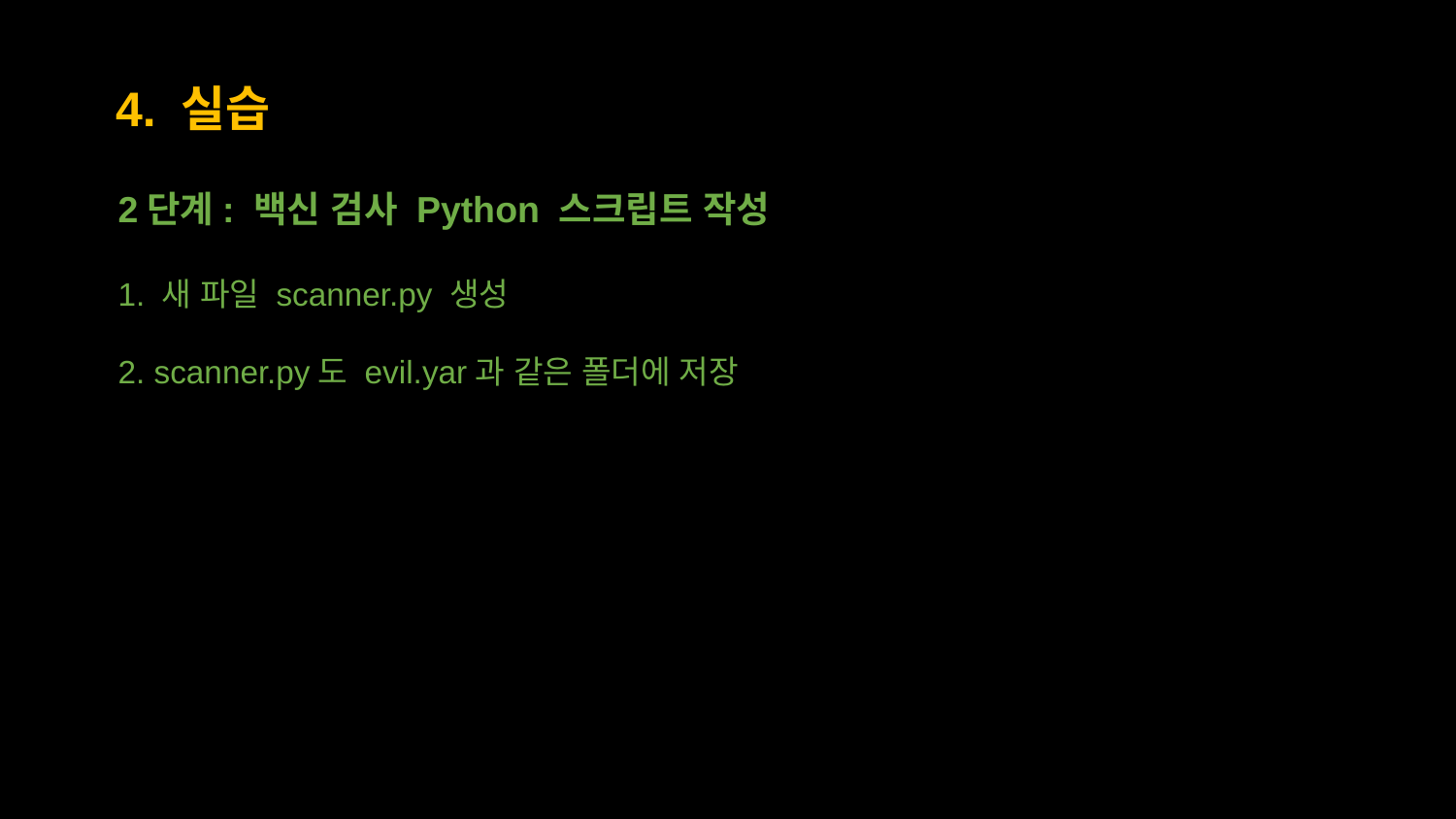

# 4. 실습
2단계: 백신 검사 Python 스크립트 작성

1. 새 파일 scanner.py 생성

2. scanner.py도 evil.yar과 같은 폴더에 저장